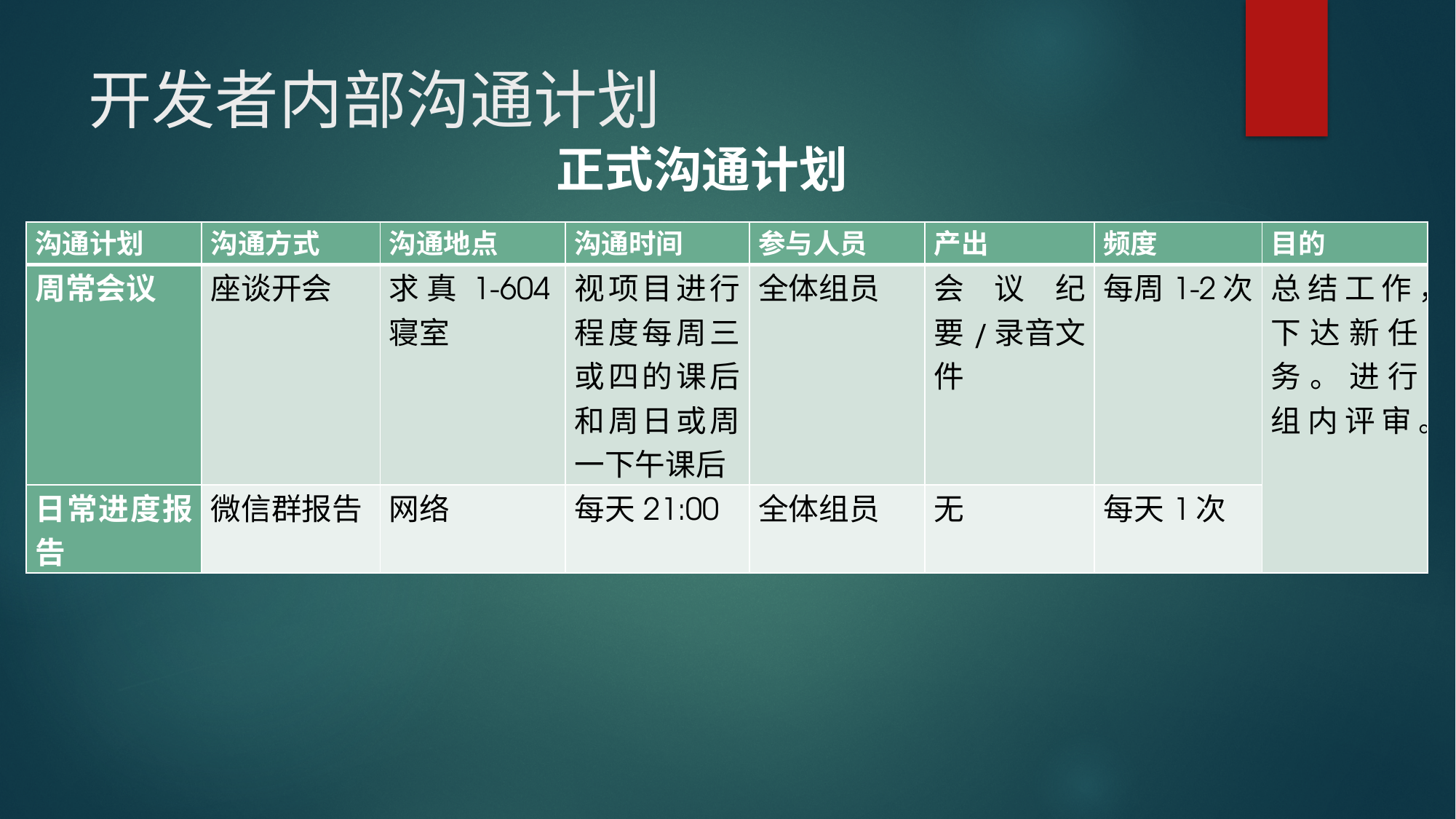

# 开发者内部沟通计划
正式沟通计划
| 沟通计划 | 沟通方式 | 沟通地点 | 沟通时间 | 参与人员 | 产出 | 频度 | 目的 |
| --- | --- | --- | --- | --- | --- | --- | --- |
| 周常会议 | 座谈开会 | 求真1-604寝室 | 视项目进行程度每周三或四的课后和周日或周一下午课后 | 全体组员 | 会议纪要/录音文件 | 每周1-2次 | 总结工作，下达新任务。进行组内评审。 |
| 日常进度报告 | 微信群报告 | 网络 | 每天21:00 | 全体组员 | 无 | 每天1次 |  |